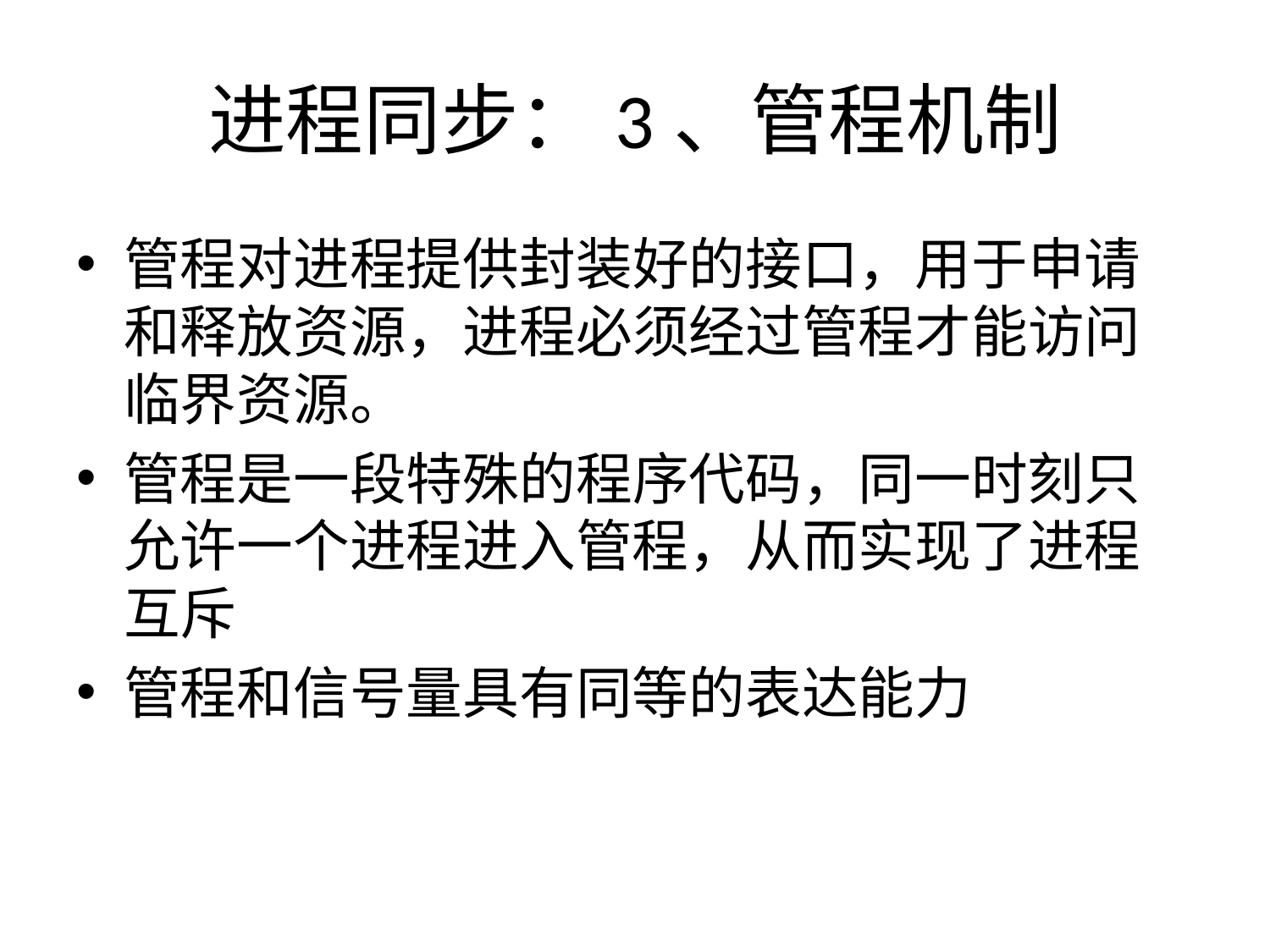

# 进程同步：3、管程机制
管程对进程提供封装好的接口，用于申请和释放资源，进程必须经过管程才能访问临界资源。
管程是一段特殊的程序代码，同一时刻只允许一个进程进入管程，从而实现了进程互斥
管程和信号量具有同等的表达能力